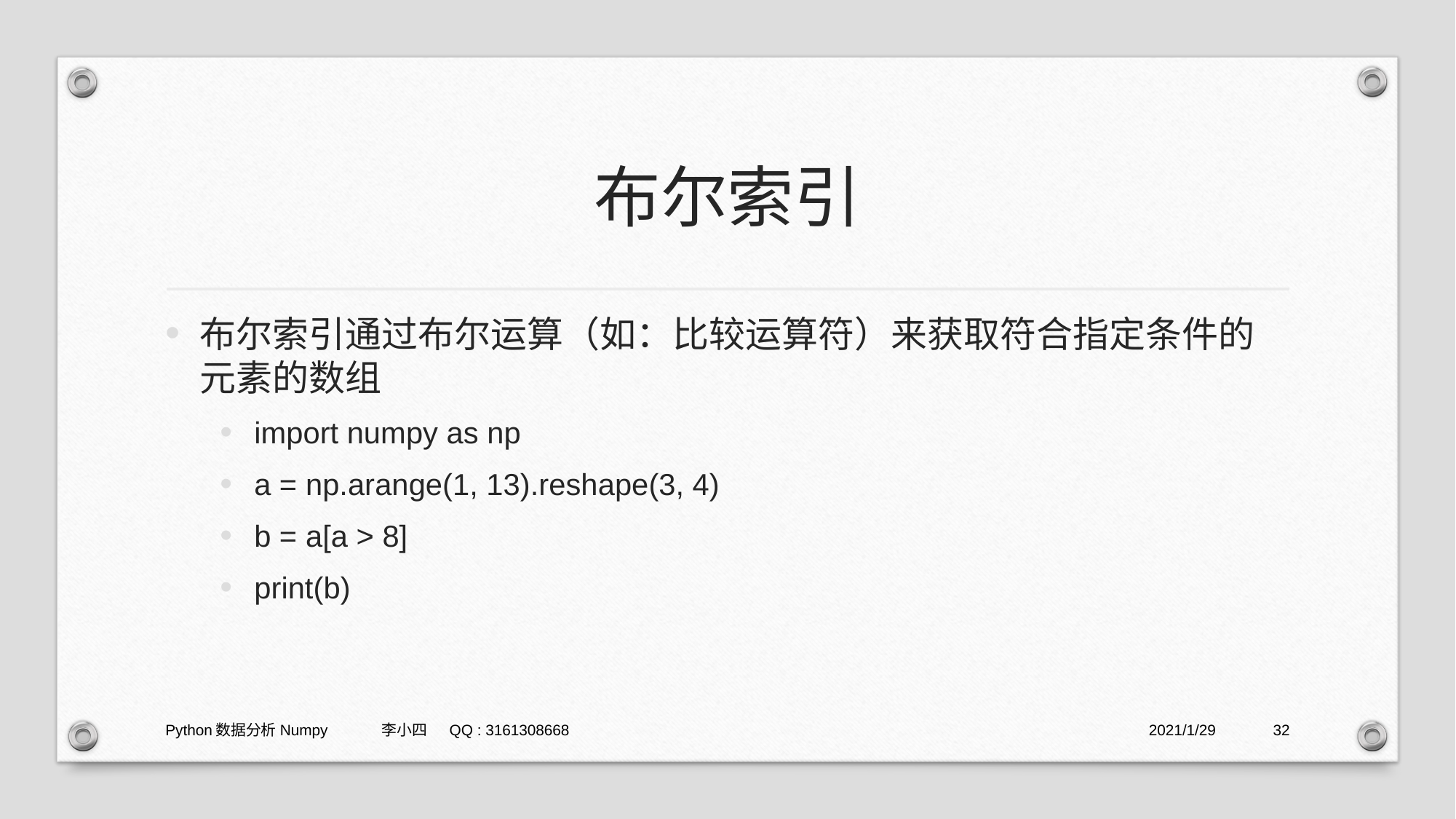

# 布尔索引
布尔索引通过布尔运算（如：比较运算符）来获取符合指定条件的元素的数组
import numpy as np
a = np.arange(1, 13).reshape(3, 4)
b = a[a > 8]
print(b)

Python数据分析Numpy            李小四    QQ : 3161308668
2021/1/29
32